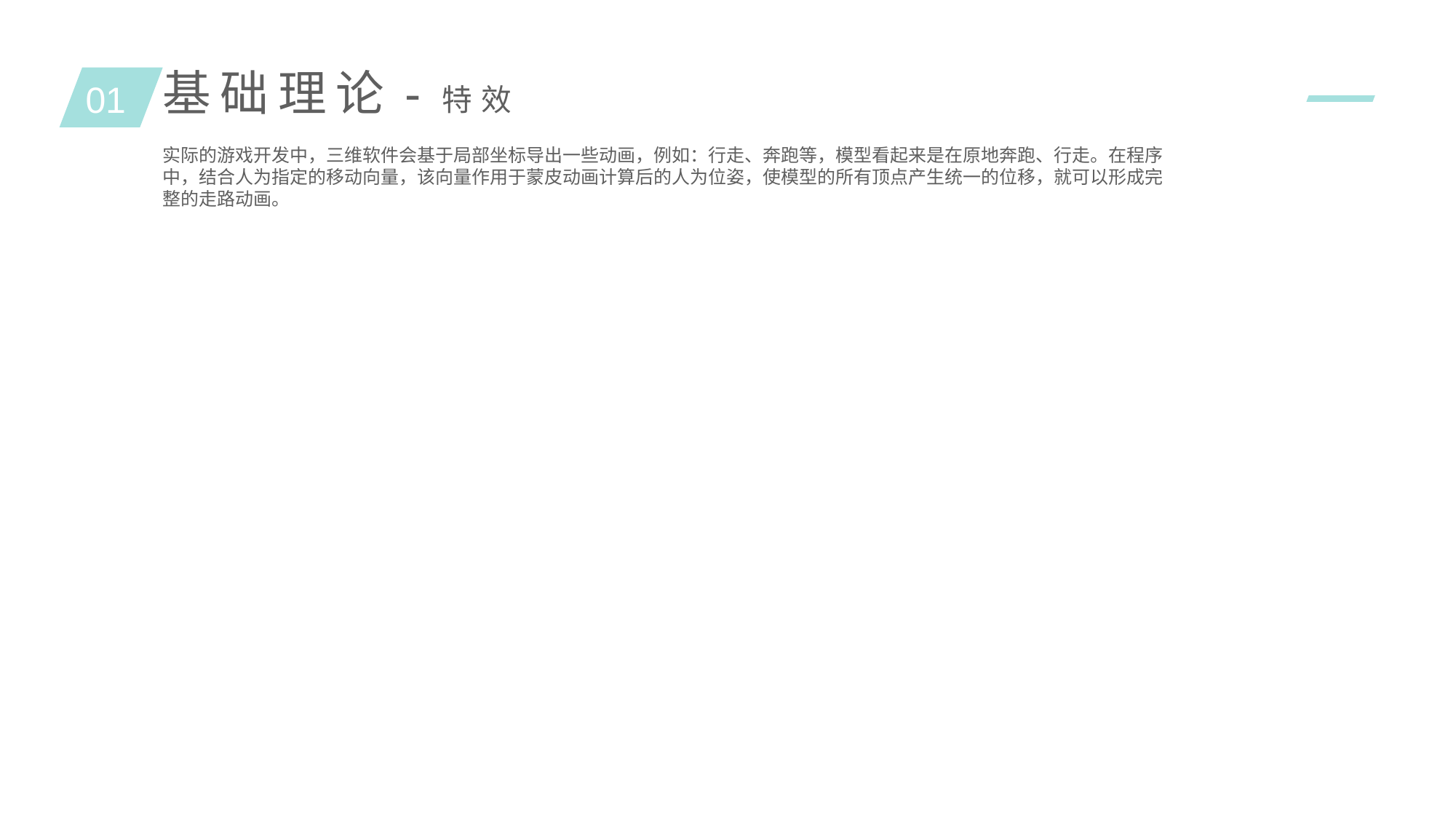

基础理论-特效

01

实际的游戏开发中，三维软件会基于局部坐标导出一些动画，例如：行走、奔跑等，模型看起来是在原地奔跑、行走。在程序中，结合人为指定的移动向量，该向量作用于蒙皮动画计算后的人为位姿，使模型的所有顶点产生统一的位移，就可以形成完整的走路动画。